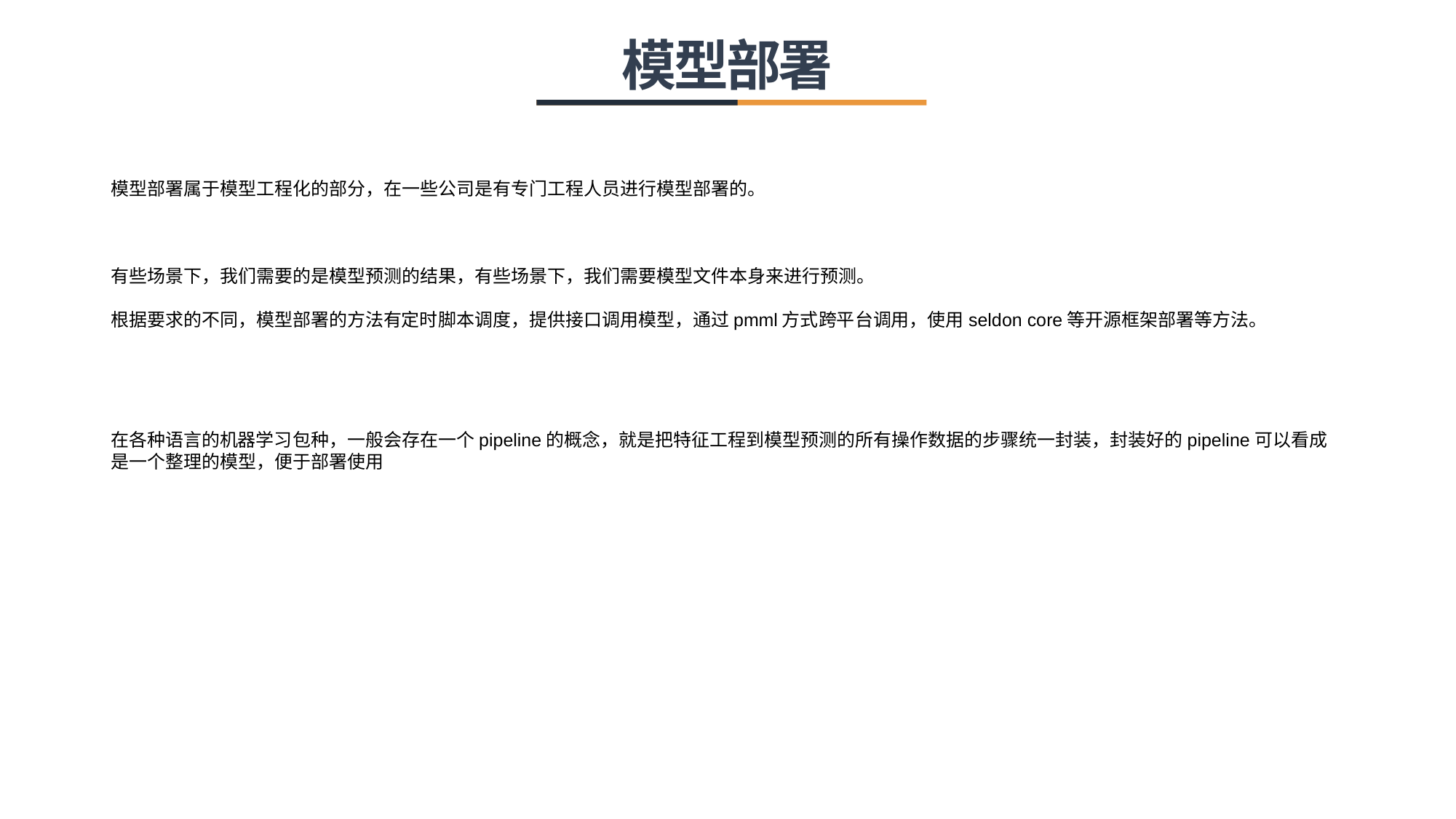

模型部署

模型部署属于模型工程化的部分，在一些公司是有专门工程人员进行模型部署的。

有些场景下，我们需要的是模型预测的结果，有些场景下，我们需要模型文件本身来进行预测。

根据要求的不同，模型部署的方法有定时脚本调度，提供接口调用模型，通过pmml方式跨平台调用，使用seldon core等开源框架部署等方法。

在各种语言的机器学习包种，一般会存在一个pipeline的概念，就是把特征工程到模型预测的所有操作数据的步骤统一封装，封装好的pipeline可以看成是一个整理的模型，便于部署使用